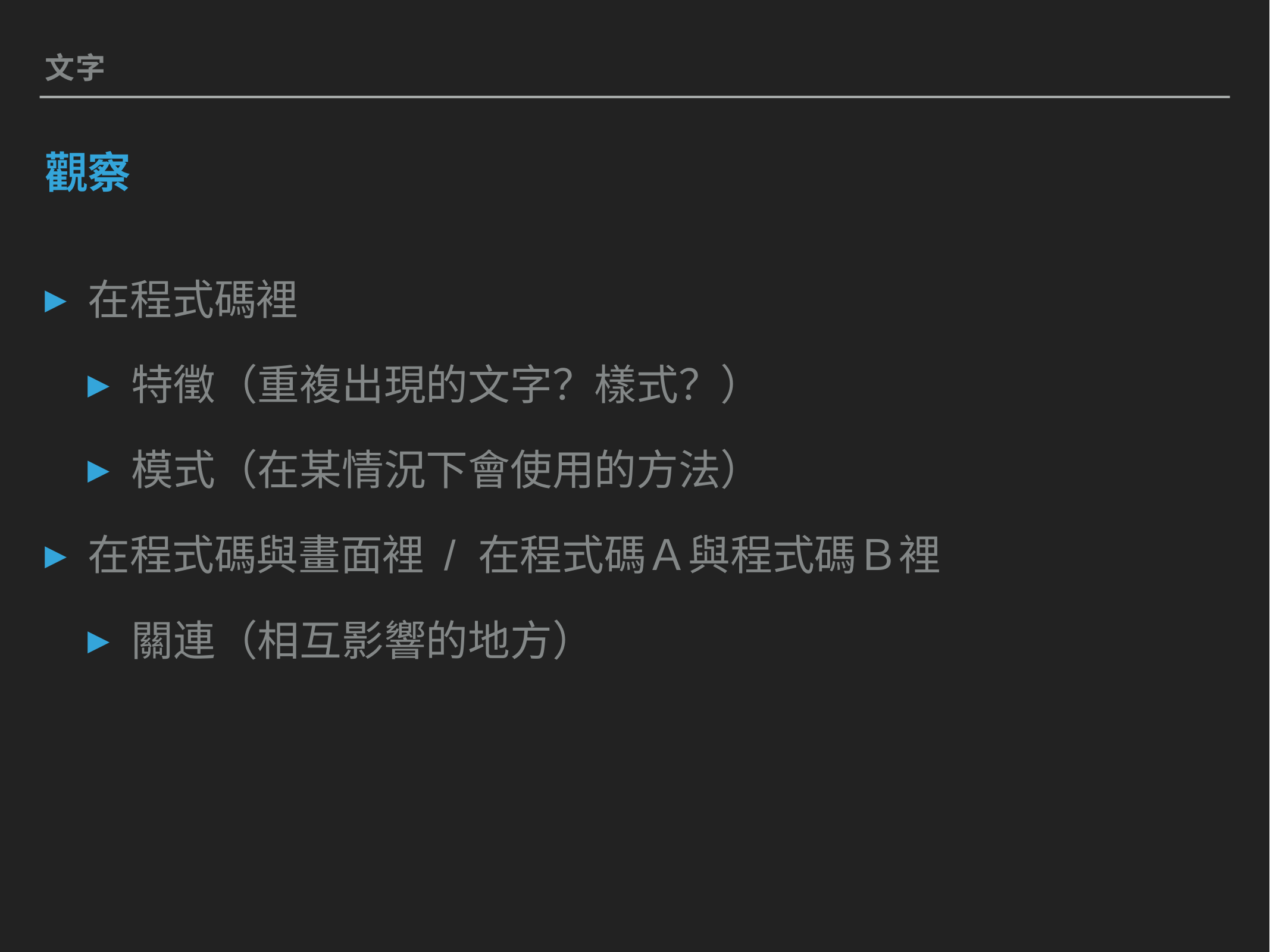

文字
# 觀察
在程式碼裡
特徵（重複出現的文字？樣式？）
模式（在某情況下會使用的方法）
在程式碼與畫面裡 / 在程式碼Ａ與程式碼Ｂ裡
關連（相互影響的地方）